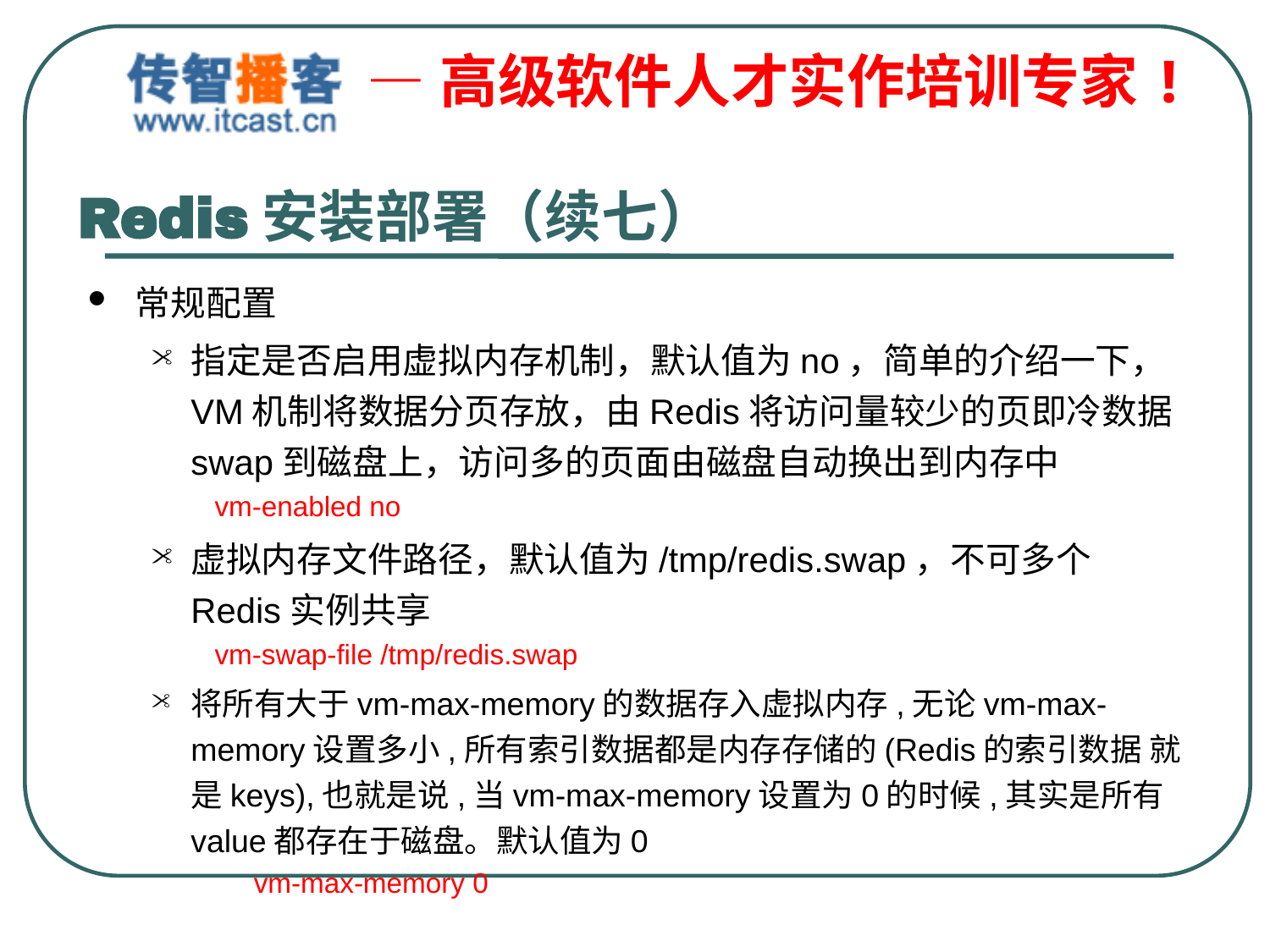

# Redis安装部署（续七）
常规配置
指定是否启用虚拟内存机制，默认值为no，简单的介绍一下，VM机制将数据分页存放，由Redis将访问量较少的页即冷数据swap到磁盘上，访问多的页面由磁盘自动换出到内存中
vm-enabled no
虚拟内存文件路径，默认值为/tmp/redis.swap，不可多个Redis实例共享
vm-swap-file /tmp/redis.swap
将所有大于vm-max-memory的数据存入虚拟内存,无论vm-max-memory设置多小,所有索引数据都是内存存储的(Redis的索引数据 就是keys),也就是说,当vm-max-memory设置为0的时候,其实是所有value都存在于磁盘。默认值为0
     vm-max-memory 0